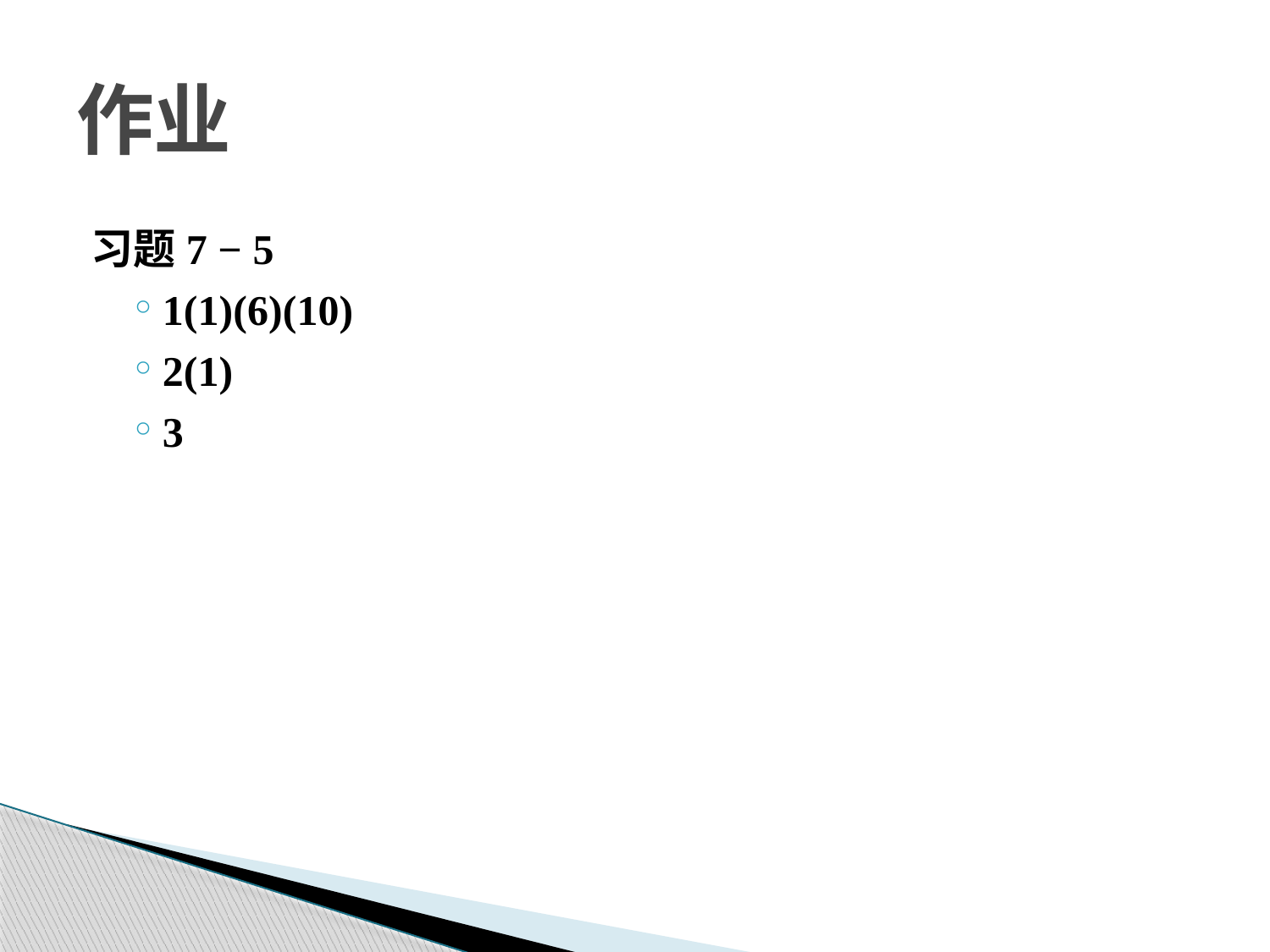

# 作业
习题7 − 5
1(1)(6)(10)
2(1)
3